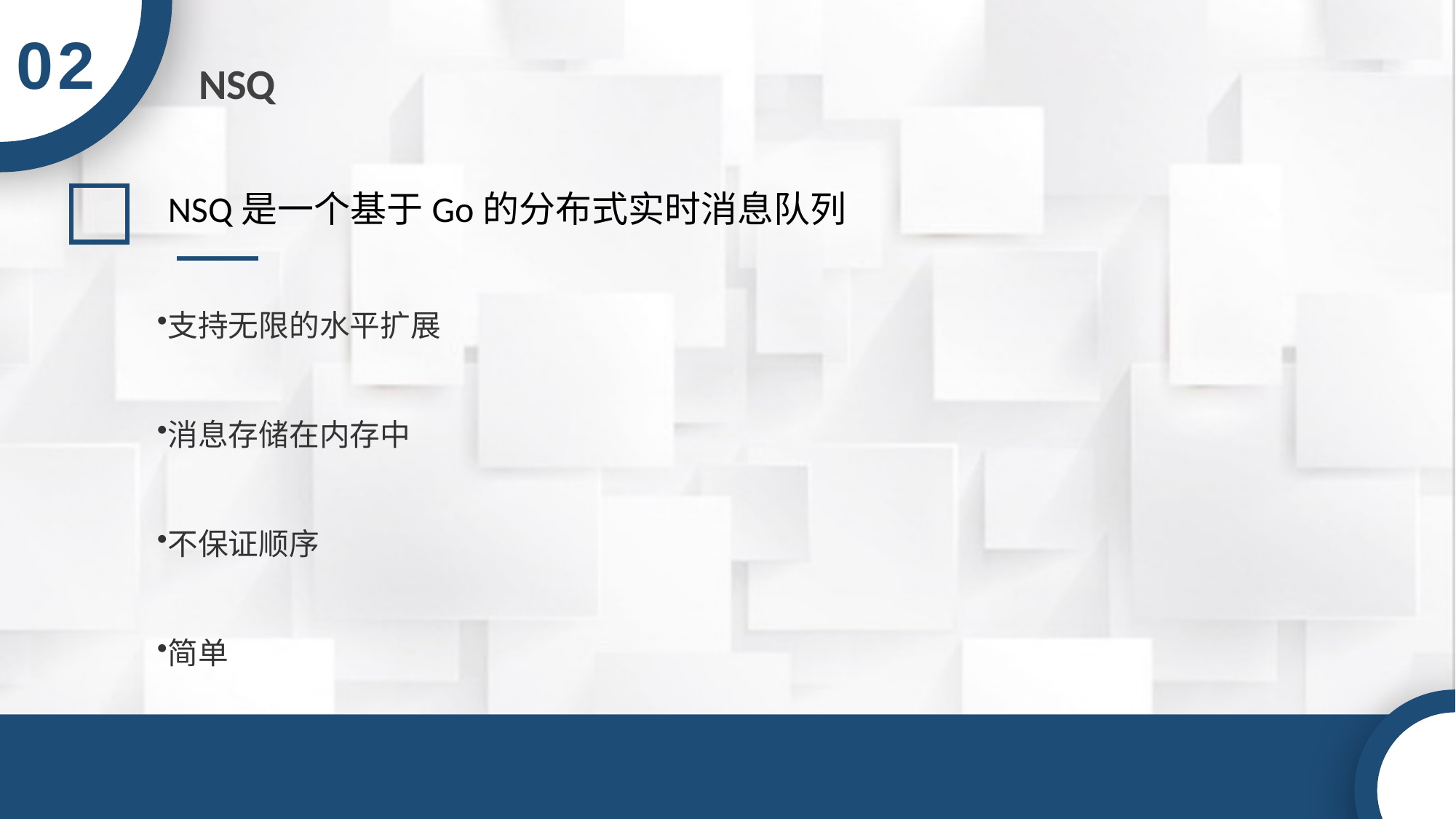

02
NSQ

NSQ是一个基于Go的分布式实时消息队列
支持无限的水平扩展

消息存储在内存中

不保证顺序

简单